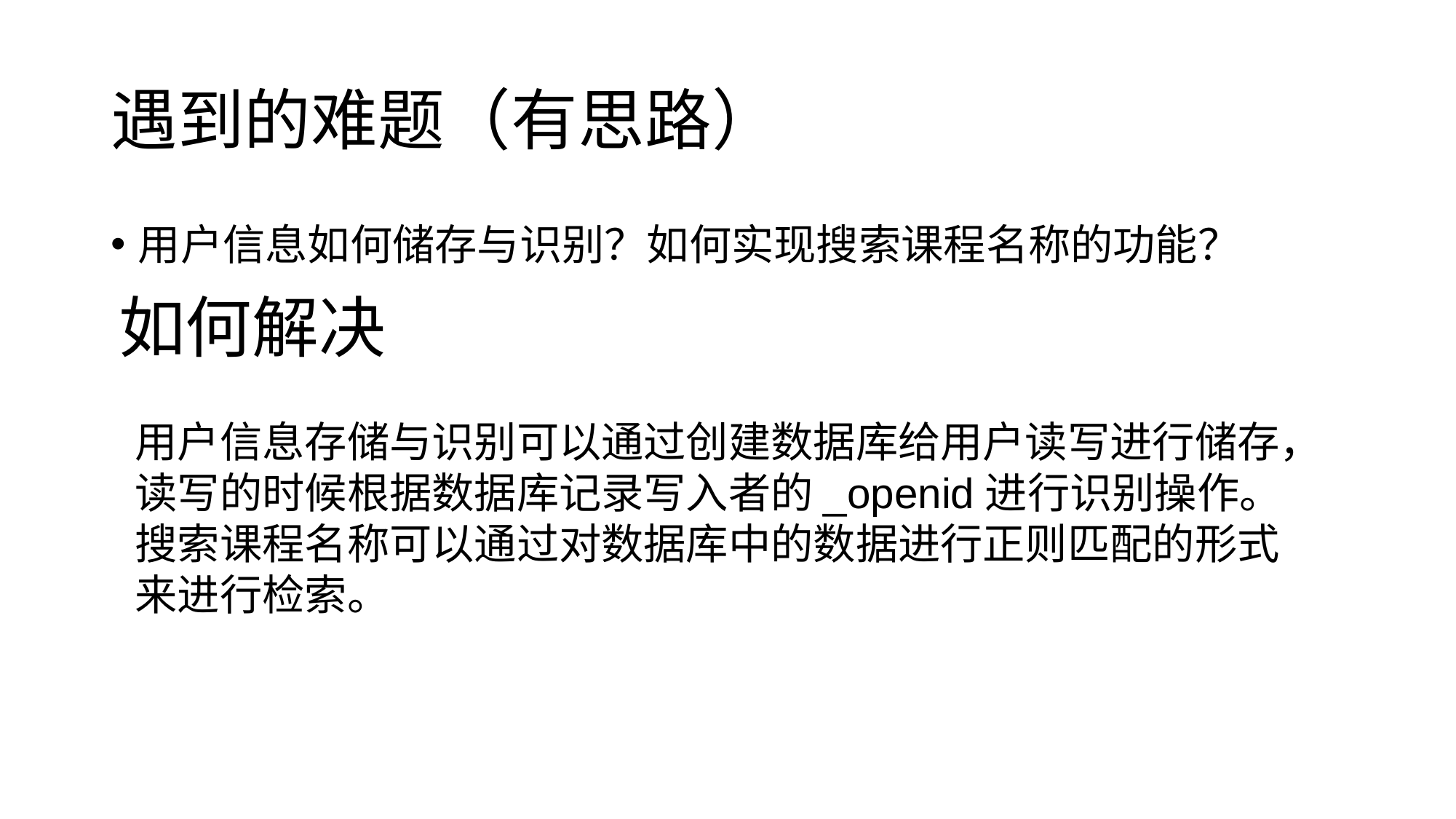

# 遇到的难题（有思路）
用户信息如何储存与识别？如何实现搜索课程名称的功能？
如何解决
用户信息存储与识别可以通过创建数据库给用户读写进行储存，读写的时候根据数据库记录写入者的_openid进行识别操作。
搜索课程名称可以通过对数据库中的数据进行正则匹配的形式来进行检索。